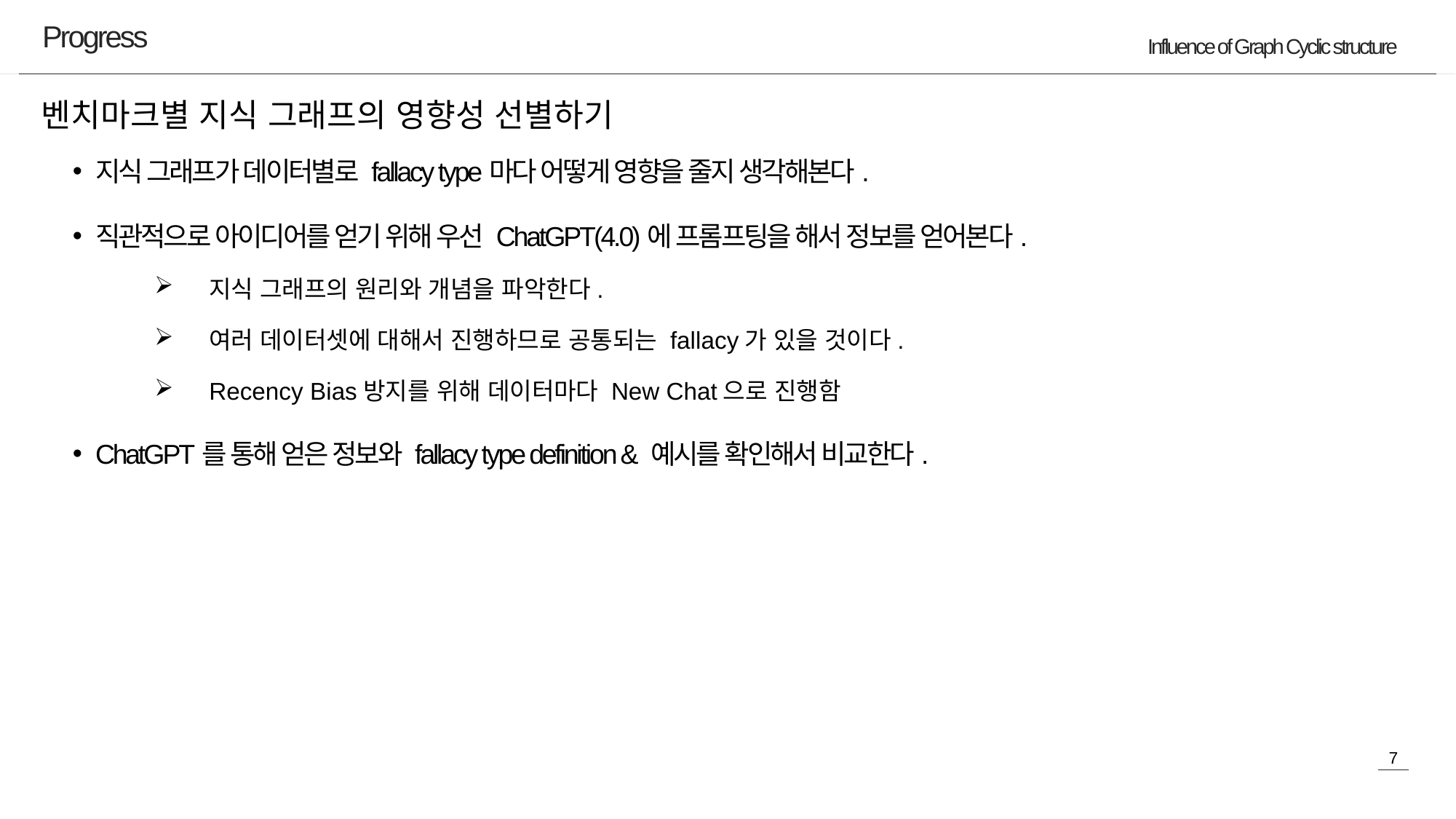

Progress
벤치마크별 지식 그래프의 영향성 선별하기
지식 그래프가 데이터별로 fallacy type마다 어떻게 영향을 줄지 생각해본다.
직관적으로 아이디어를 얻기 위해 우선 ChatGPT(4.0)에 프롬프팅을 해서 정보를 얻어본다.
지식 그래프의 원리와 개념을 파악한다.
여러 데이터셋에 대해서 진행하므로 공통되는 fallacy가 있을 것이다.
Recency Bias방지를 위해 데이터마다 New Chat으로 진행함
ChatGPT를 통해 얻은 정보와 fallacy type definition & 예시를 확인해서 비교한다.